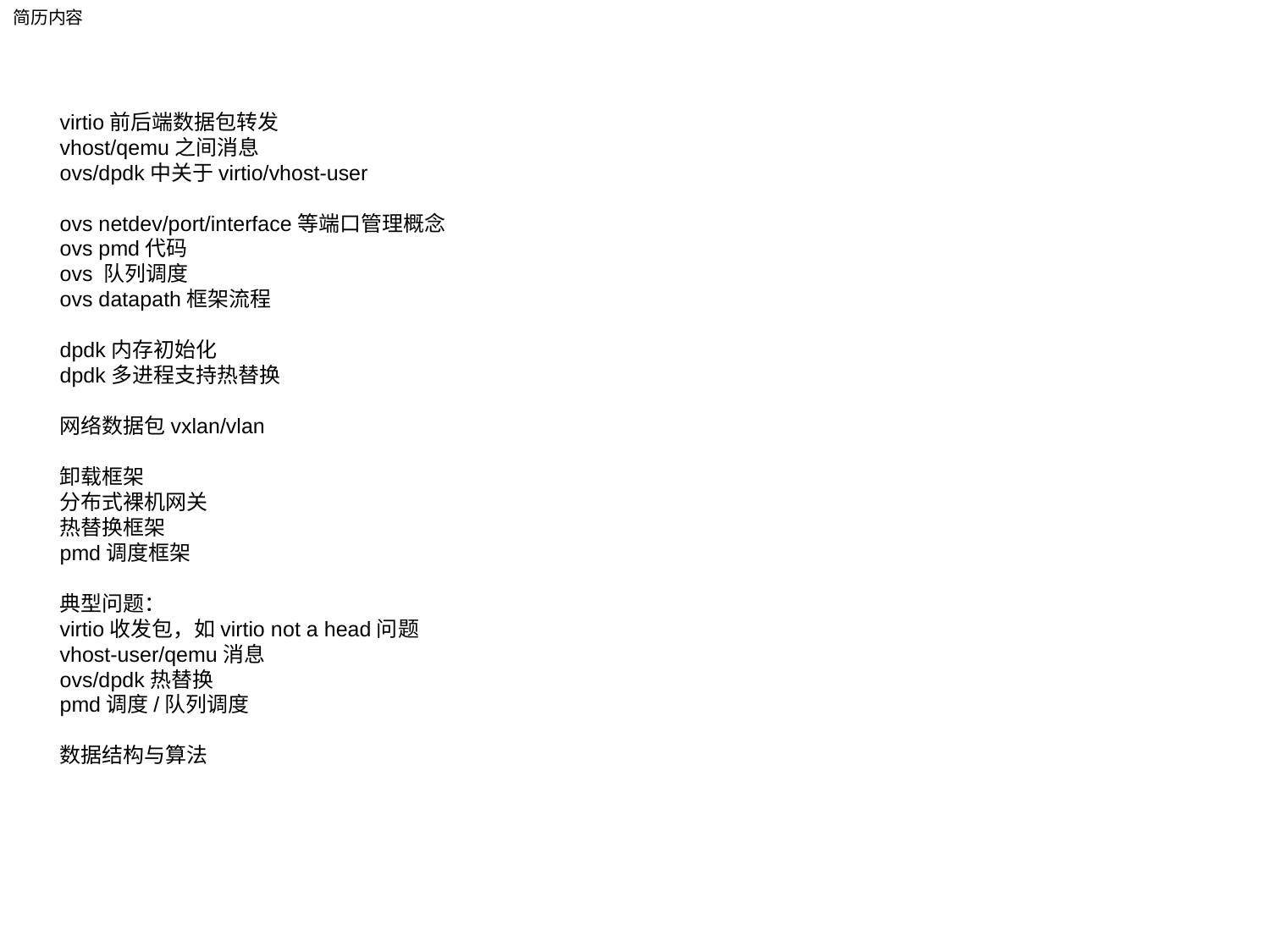

简历内容
virtio前后端数据包转发
vhost/qemu之间消息
ovs/dpdk中关于virtio/vhost-user

ovs netdev/port/interface等端口管理概念
ovs pmd代码
ovs 队列调度
ovs datapath框架流程

dpdk内存初始化
dpdk多进程支持热替换

网络数据包vxlan/vlan

卸载框架
分布式裸机网关
热替换框架
pmd调度框架

典型问题：
virtio收发包，如virtio not a head问题
vhost-user/qemu消息
ovs/dpdk热替换
pmd调度/队列调度

数据结构与算法